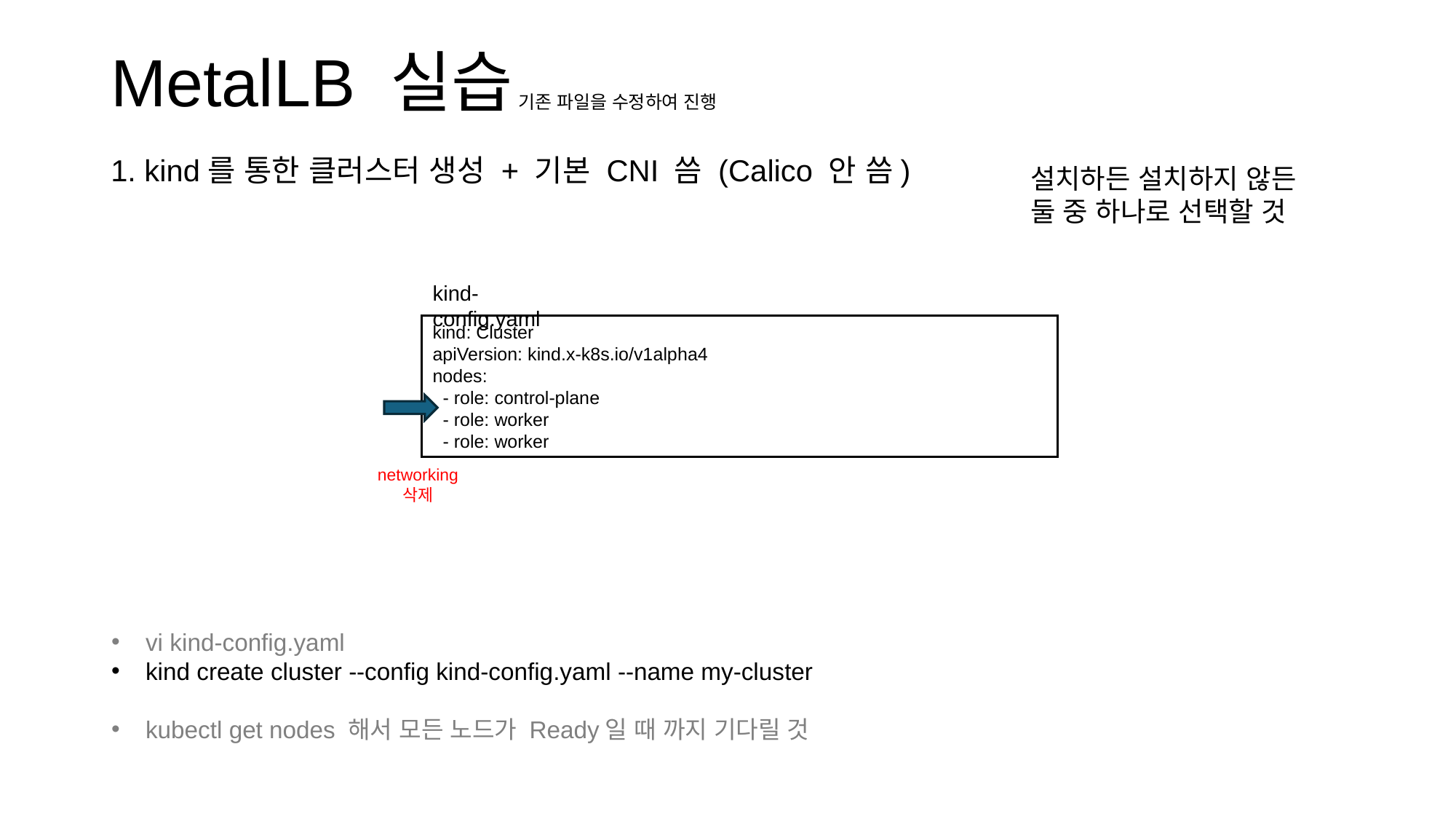

MetalLB 실습
기존 파일을 수정하여 진행
1. kind를 통한 클러스터 생성 + 기본 CNI 씀 (Calico 안 씀)
설치하든 설치하지 않든
둘 중 하나로 선택할 것
kind-config.yaml
kind: Cluster
apiVersion: kind.x-k8s.io/v1alpha4
nodes:
  - role: control-plane
  - role: worker
  - role: worker

networking
삭제
vi kind-config.yaml
kind create cluster --config kind-config.yaml --name my-cluster

kubectl get nodes 해서 모든 노드가 Ready일 때 까지 기다릴 것